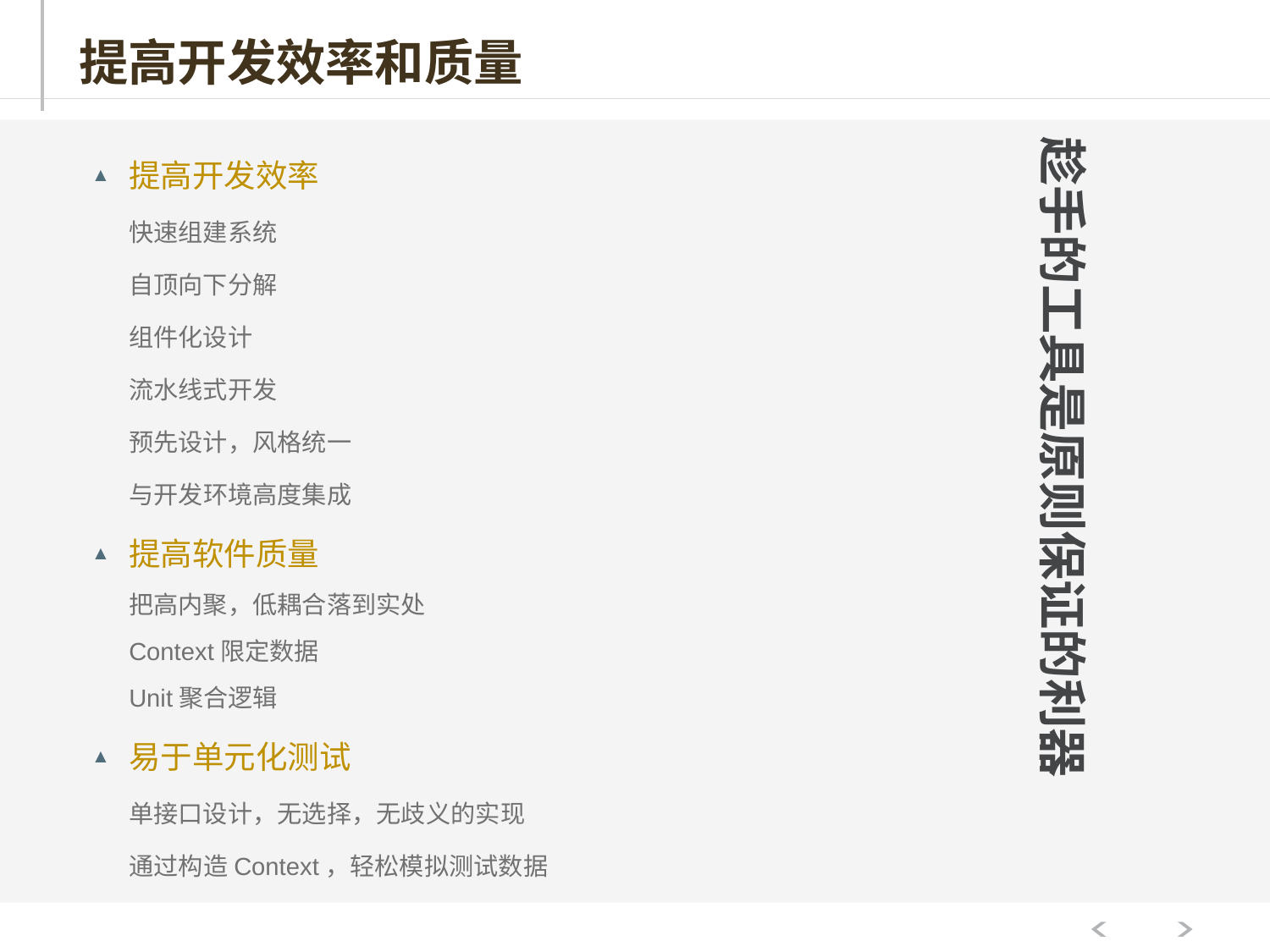

# 提高开发效率和质量
趁手的工具是原则保证的利器
提高开发效率
快速组建系统
自顶向下分解
组件化设计
流水线式开发
预先设计，风格统一
与开发环境高度集成
提高软件质量
把高内聚，低耦合落到实处
Context限定数据
Unit聚合逻辑
易于单元化测试
单接口设计，无选择，无歧义的实现
通过构造Context，轻松模拟测试数据